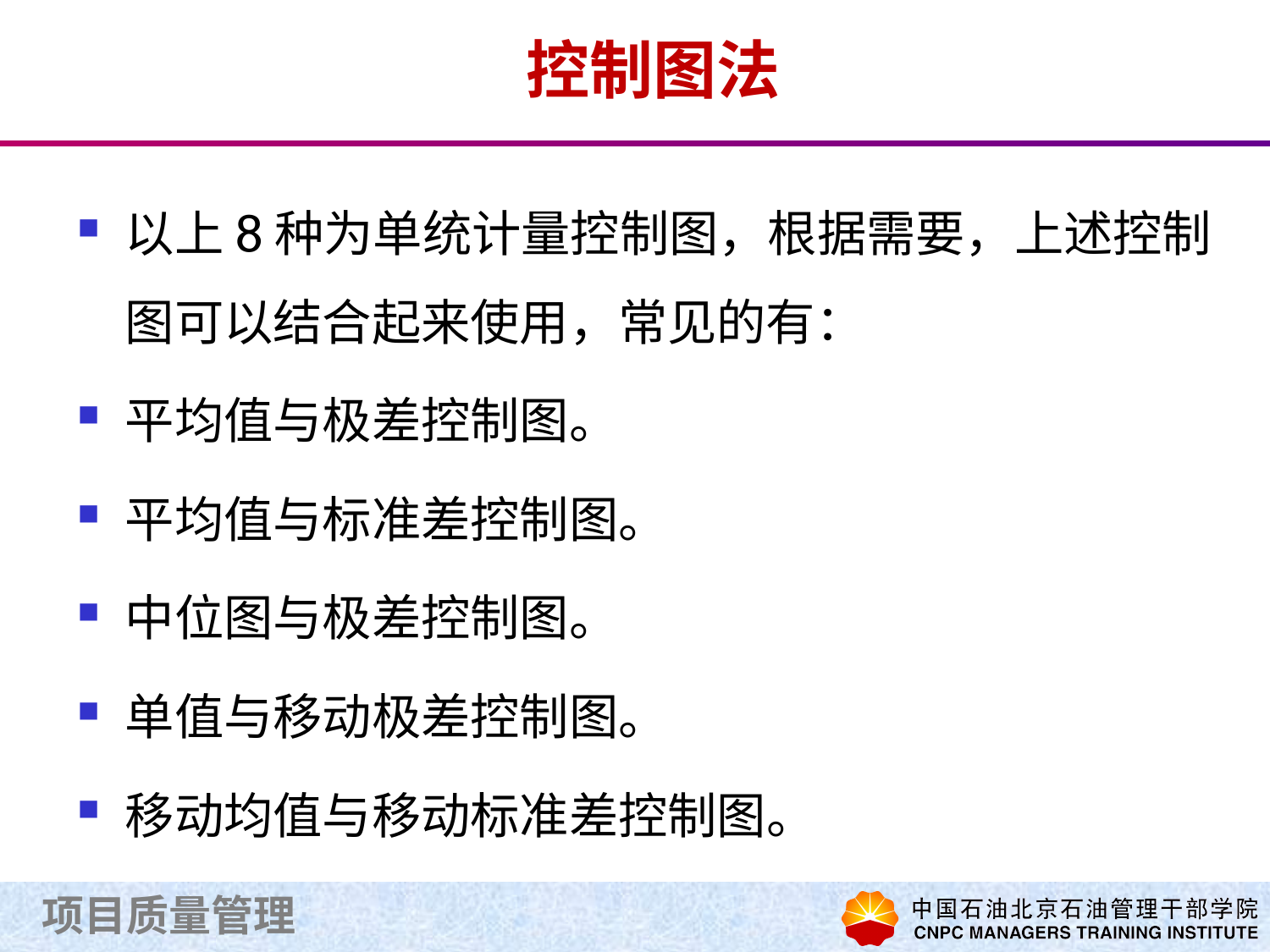

# 控制图法
以上8种为单统计量控制图，根据需要，上述控制图可以结合起来使用，常见的有：
平均值与极差控制图。
平均值与标准差控制图。
中位图与极差控制图。
单值与移动极差控制图。
移动均值与移动标准差控制图。